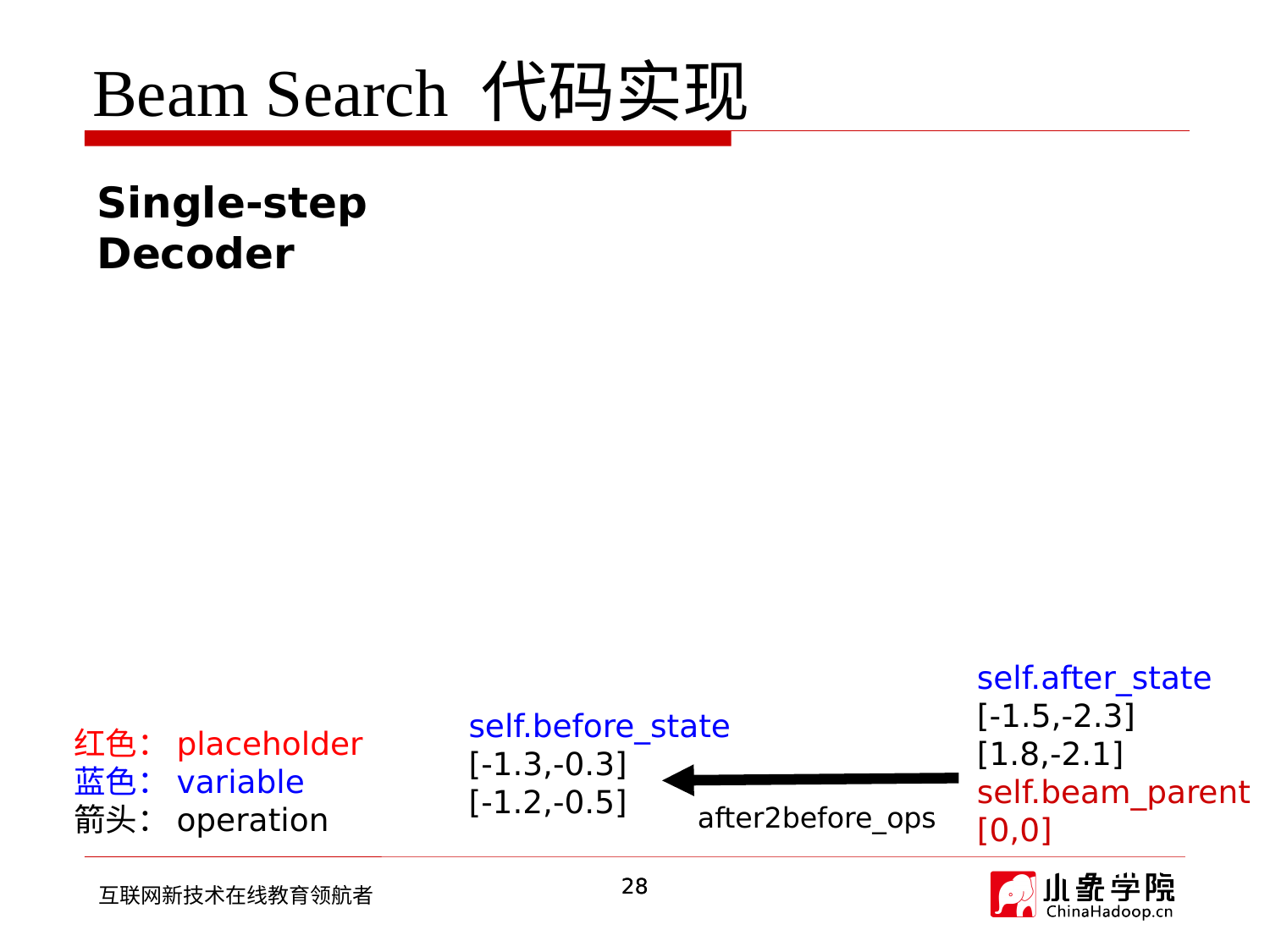

# Beam Search 代码实现
Single-step Decoder

self.after_state
[-1.5,-2.3]
[1.8,-2.1]
self.beam_parent
[0,0]
self.before_state
[-1.3,-0.3]
[-1.2,-0.5]
红色：placeholder
蓝色：variable
箭头：operation

after2before_ops
28
28